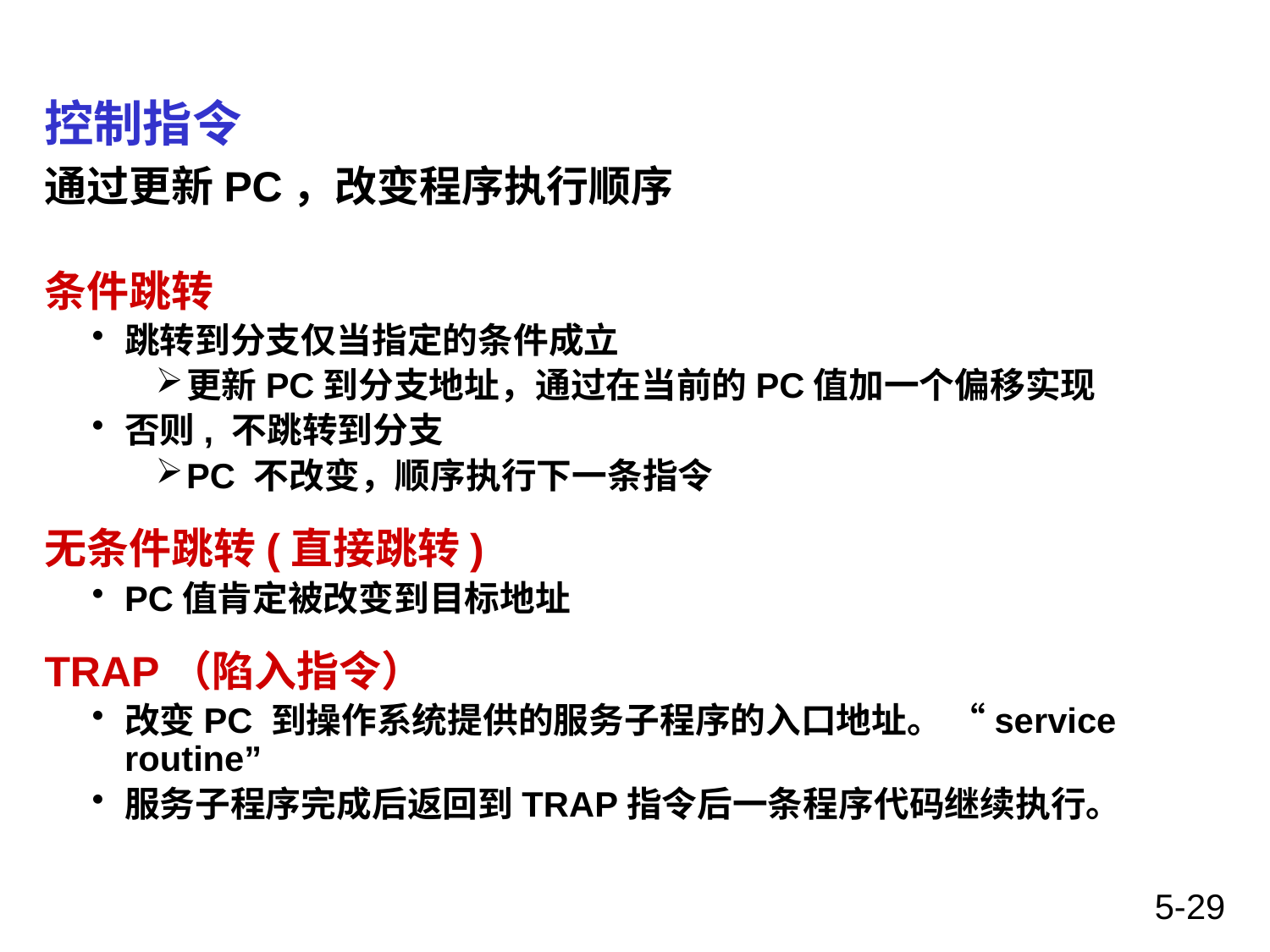

# 控制指令
通过更新PC，改变程序执行顺序
条件跳转
跳转到分支仅当指定的条件成立
更新PC到分支地址，通过在当前的PC值加一个偏移实现
否则, 不跳转到分支
PC 不改变，顺序执行下一条指令
无条件跳转(直接跳转)
PC值肯定被改变到目标地址
TRAP（陷入指令）
改变PC 到操作系统提供的服务子程序的入口地址。 “service routine”
服务子程序完成后返回到TRAP指令后一条程序代码继续执行。
5-29